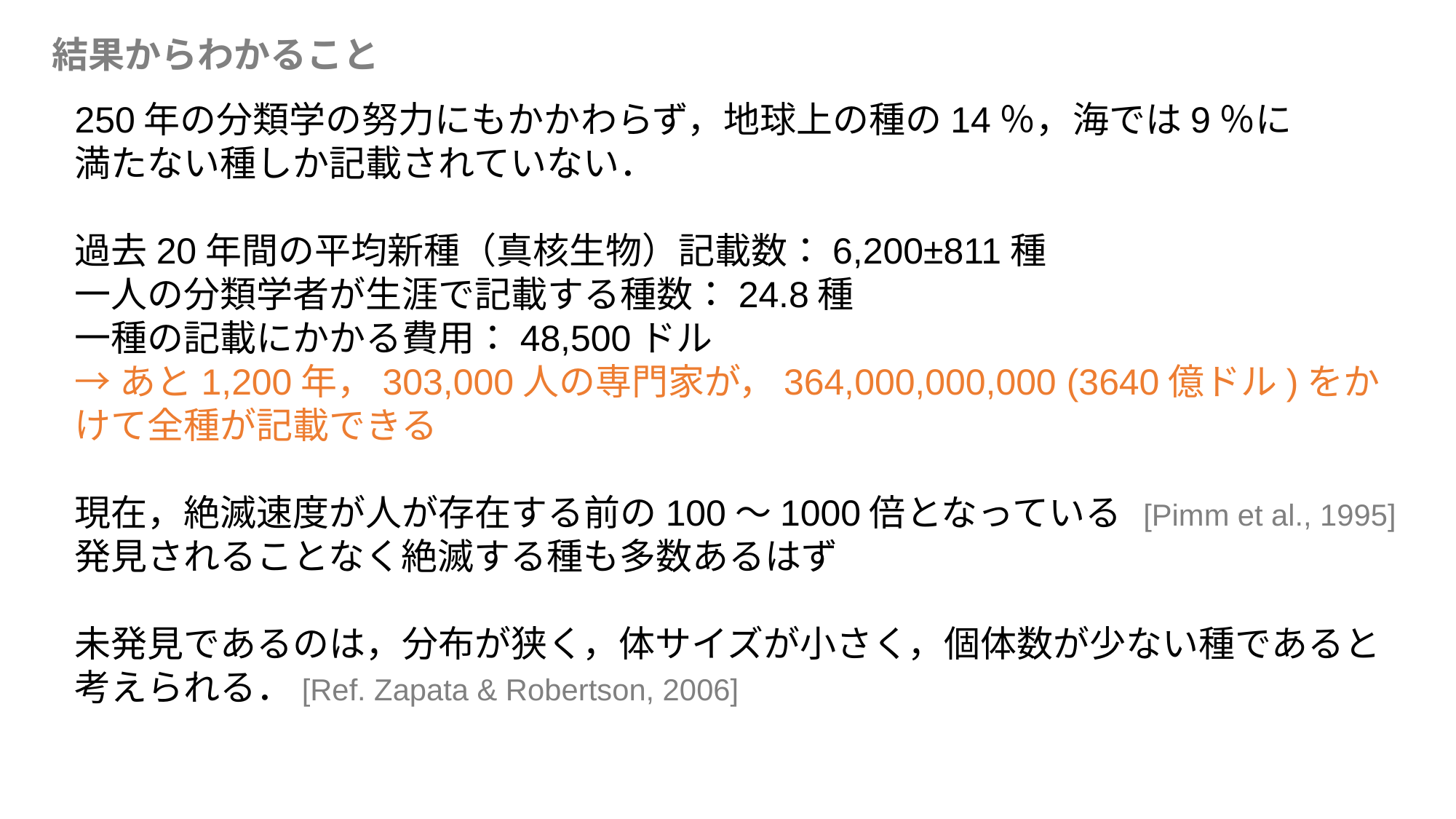

結果からわかること
250年の分類学の努力にもかかわらず，地球上の種の14％，海では9％に
満たない種しか記載されていない．

過去20年間の平均新種（真核生物）記載数：6,200±811種
一人の分類学者が生涯で記載する種数：24.8種
一種の記載にかかる費用：48,500ドル
→あと1,200年，303,000人の専門家が，364,000,000,000 (3640億ドル)をかけて全種が記載できる

現在，絶滅速度が人が存在する前の100〜1000倍となっている
発見されることなく絶滅する種も多数あるはず

未発見であるのは，分布が狭く，体サイズが小さく，個体数が少ない種であると考えられる．[Ref. Zapata & Robertson, 2006]
[Pimm et al., 1995]